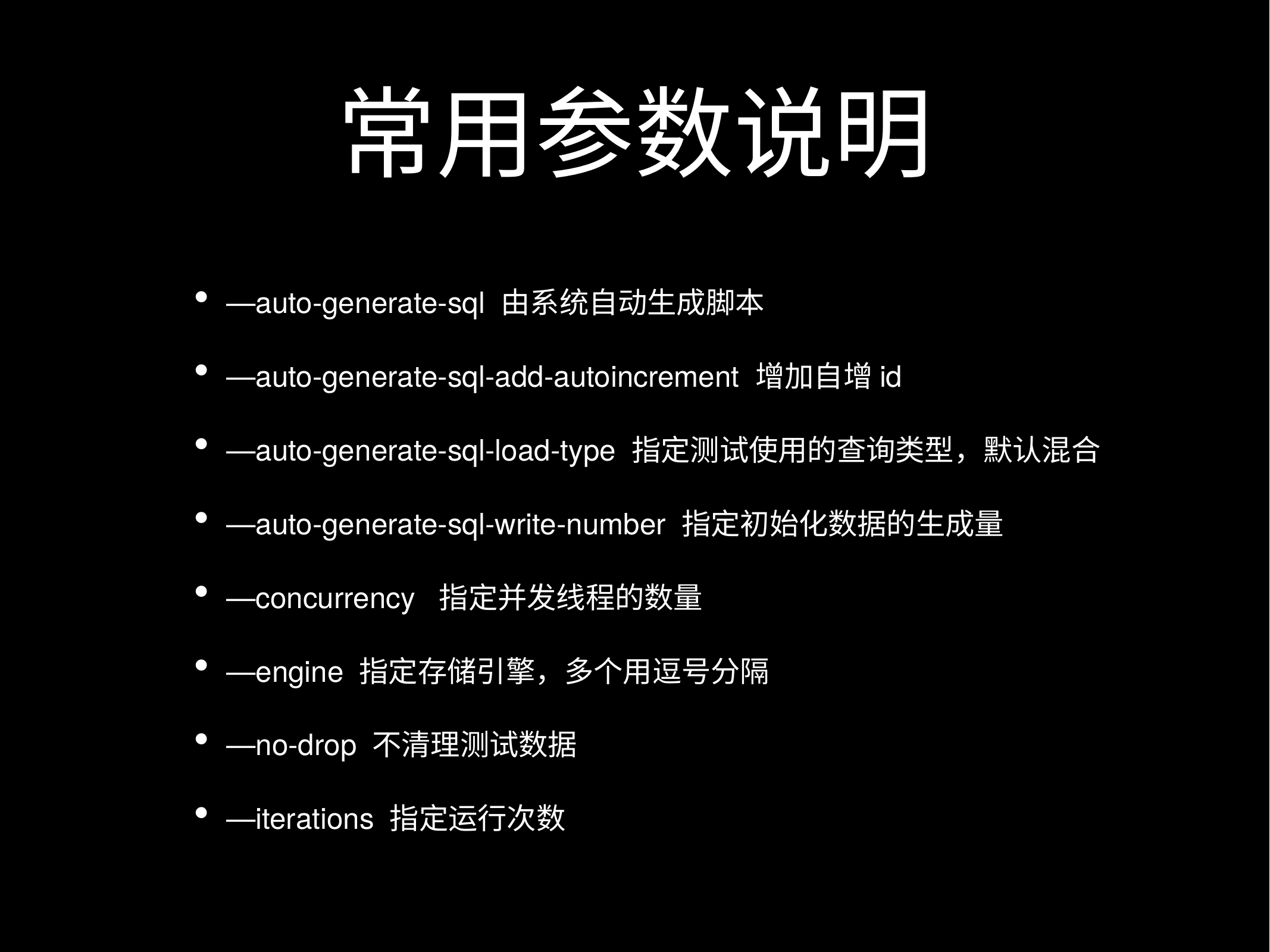

# 常用参数说明
—auto-generate-sql 由系统自动生成脚本
—auto-generate-sql-add-autoincrement 增加自增id
—auto-generate-sql-load-type 指定测试使用的查询类型，默认混合
—auto-generate-sql-write-number 指定初始化数据的生成量
—concurrency  指定并发线程的数量
—engine 指定存储引擎，多个用逗号分隔
—no-drop 不清理测试数据
—iterations 指定运行次数